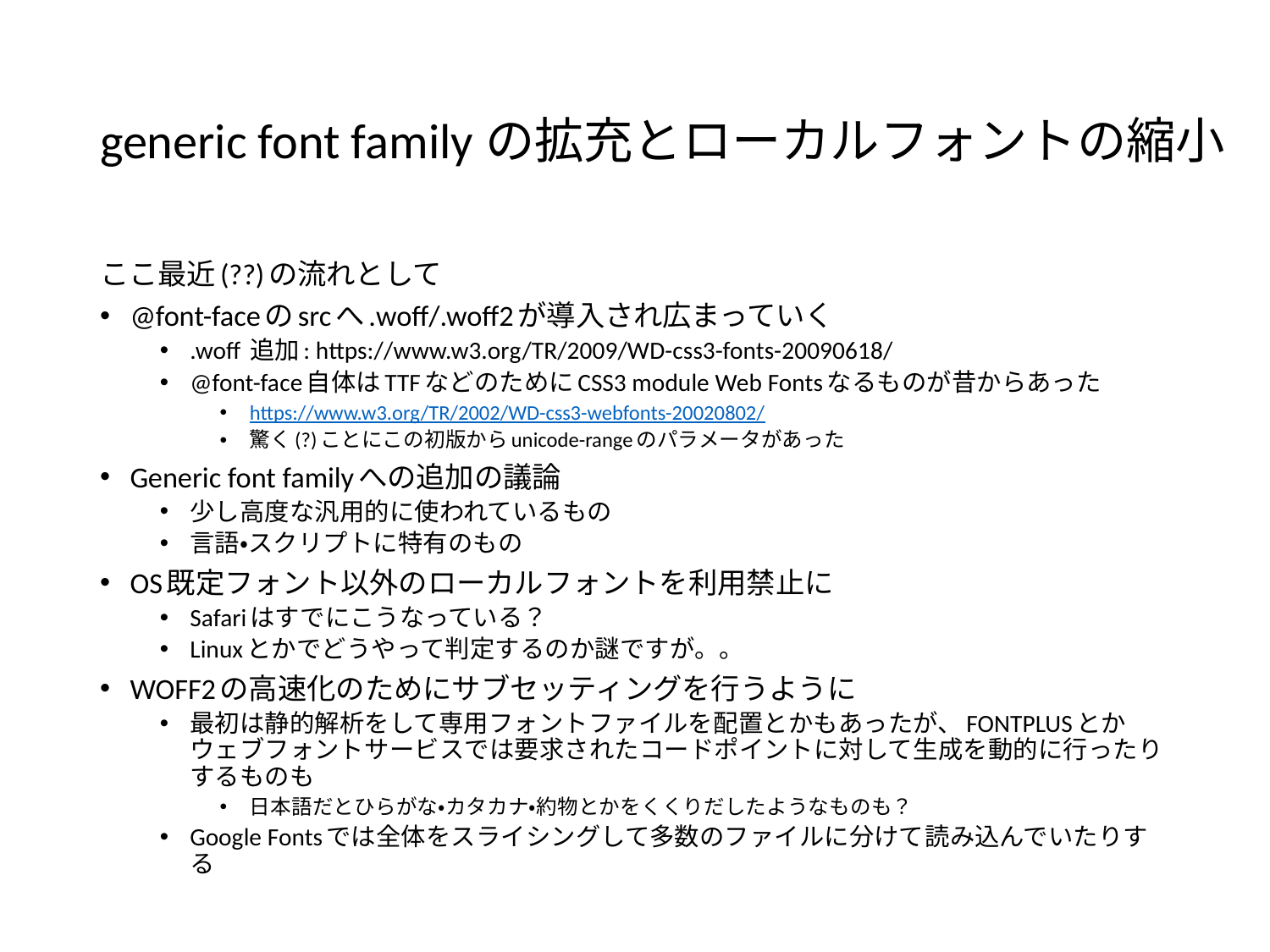

# generic font familyの拡充とローカルフォントの縮小
ここ最近(??)の流れとして
@font-faceのsrcへ.woff/.woff2が導入され広まっていく
.woff 追加: https://www.w3.org/TR/2009/WD-css3-fonts-20090618/
@font-face自体はTTFなどのためにCSS3 module Web Fontsなるものが昔からあった
https://www.w3.org/TR/2002/WD-css3-webfonts-20020802/
驚く(?)ことにこの初版からunicode-rangeのパラメータがあった
Generic font familyへの追加の議論
少し高度な汎用的に使われているもの
言語・スクリプトに特有のもの
OS既定フォント以外のローカルフォントを利用禁止に
Safariはすでにこうなっている？
Linuxとかでどうやって判定するのか謎ですが。。
WOFF2の高速化のためにサブセッティングを行うように
最初は静的解析をして専用フォントファイルを配置とかもあったが、FONTPLUSとかウェブフォントサービスでは要求されたコードポイントに対して生成を動的に行ったりするものも
日本語だとひらがな・カタカナ・約物とかをくくりだしたようなものも？
Google Fontsでは全体をスライシングして多数のファイルに分けて読み込んでいたりする